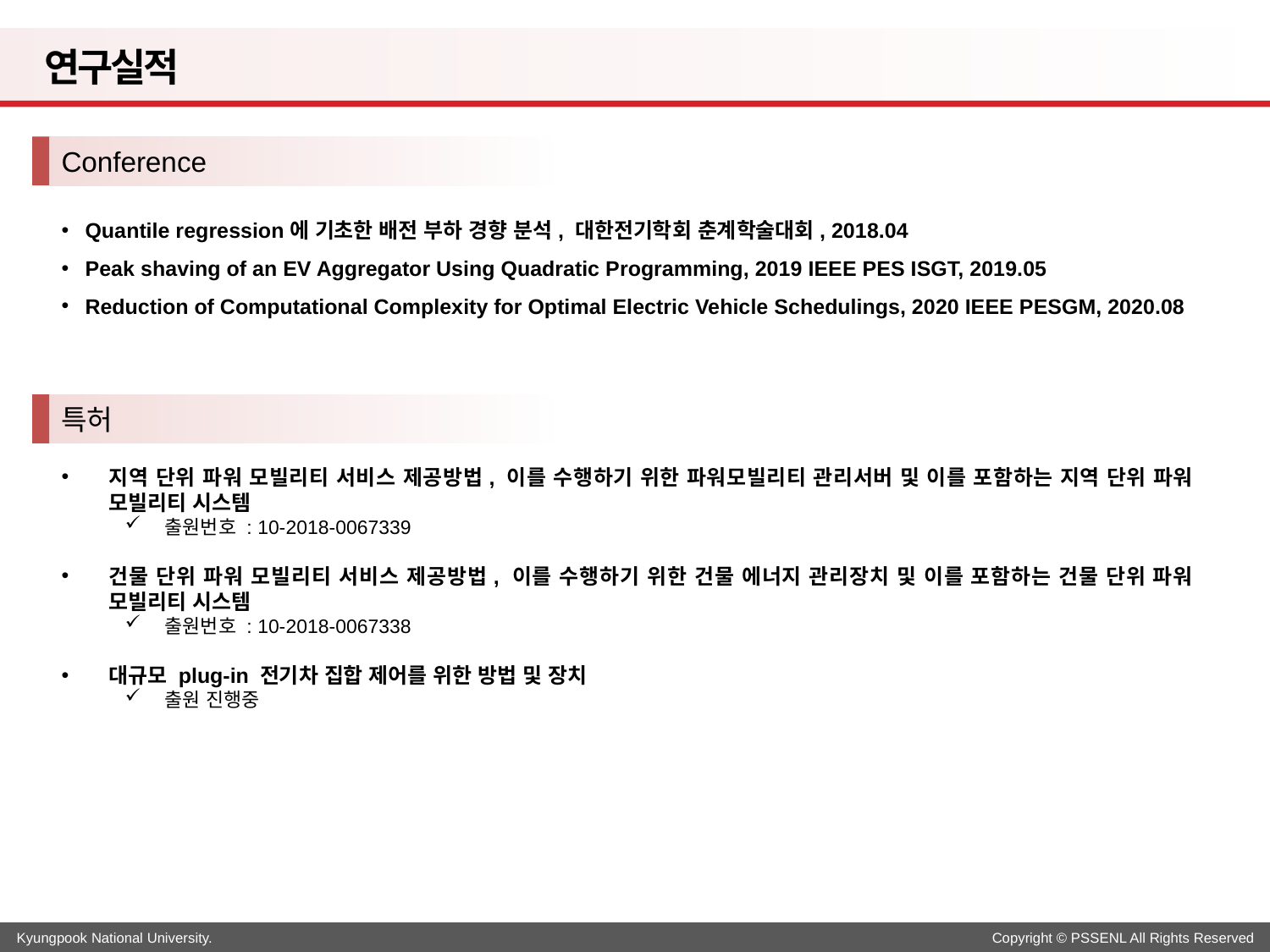

# 연구실적

Conference
Quantile regression에 기초한 배전 부하 경향 분석, 대한전기학회 춘계학술대회, 2018.04
Peak shaving of an EV Aggregator Using Quadratic Programming, 2019 IEEE PES ISGT, 2019.05
Reduction of Computational Complexity for Optimal Electric Vehicle Schedulings, 2020 IEEE PESGM, 2020.08

특허
지역 단위 파워 모빌리티 서비스 제공방법, 이를 수행하기 위한 파워모빌리티 관리서버 및 이를 포함하는 지역 단위 파워 모빌리티 시스템
출원번호 : 10-2018-0067339

건물 단위 파워 모빌리티 서비스 제공방법, 이를 수행하기 위한 건물 에너지 관리장치 및 이를 포함하는 건물 단위 파워 모빌리티 시스템
출원번호 : 10-2018-0067338

대규모 plug-in 전기차 집합 제어를 위한 방법 및 장치
출원 진행중
37